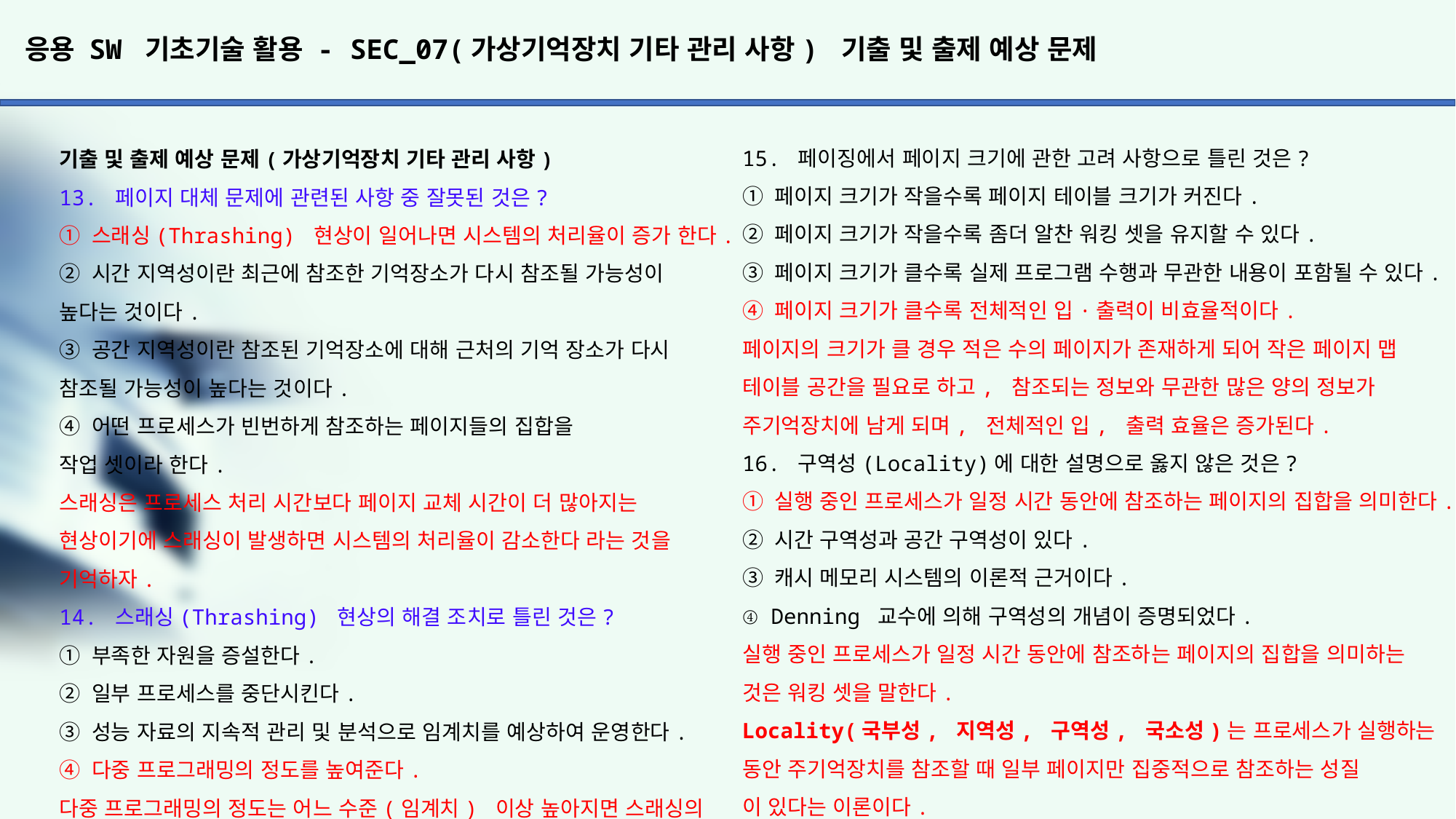

# 응용 SW 기초기술 활용 - SEC_07(가상기억장치 기타 관리 사항) 기출 및 출제 예상 문제
15. 페이징에서 페이지 크기에 관한 고려 사항으로 틀린 것은?
① 페이지 크기가 작을수록 페이지 테이블 크기가 커진다.
② 페이지 크기가 작을수록 좀더 알찬 워킹 셋을 유지할 수 있다.
③ 페이지 크기가 클수록 실제 프로그램 수행과 무관한 내용이 포함될 수 있다.
④ 페이지 크기가 클수록 전체적인 입·출력이 비효율적이다.
페이지의 크기가 클 경우 적은 수의 페이지가 존재하게 되어 작은 페이지 맵 테이블 공간을 필요로 하고, 참조되는 정보와 무관한 많은 양의 정보가 주기억장치에 남게 되며, 전체적인 입, 출력 효율은 증가된다.
16. 구역성(Locality)에 대한 설명으로 옳지 않은 것은?
① 실행 중인 프로세스가 일정 시간 동안에 참조하는 페이지의 집합을 의미한다.
② 시간 구역성과 공간 구역성이 있다.
③ 캐시 메모리 시스템의 이론적 근거이다.
④ Denning 교수에 의해 구역성의 개념이 증명되었다.
실행 중인 프로세스가 일정 시간 동안에 참조하는 페이지의 집합을 의미하는 것은 워킹 셋을 말한다.
Locality(국부성, 지역성, 구역성, 국소성)는 프로세스가 실행하는 동안 주기억장치를 참조할 때 일부 페이지만 집중적으로 참조하는 성질
이 있다는 이론이다.
▶ 스래싱을 방지하기 위한 워킹 셋 이론의 기반이 되었다.
▶ 프로세스가 집중적으로 사용하는 페이지를 알아내는 방법 중 하나로,
가상기억장치 관리의 이론적인 근거가 되었다.
▶ 데닝 교수에 의해서 구역성의 개념이 증명되었으며 캐시 메모리 시스템의 이론적 근거이다.
▶ Locality의 종류에는 시간 구역성, 공간 구역성이 있다.
기출 및 출제 예상 문제(가상기억장치 기타 관리 사항)
13. 페이지 대체 문제에 관련된 사항 중 잘못된 것은?
① 스래싱(Thrashing) 현상이 일어나면 시스템의 처리율이 증가 한다.
② 시간 지역성이란 최근에 참조한 기억장소가 다시 참조될 가능성이 높다는 것이다.
③ 공간 지역성이란 참조된 기억장소에 대해 근처의 기억 장소가 다시 참조될 가능성이 높다는 것이다.
④ 어떤 프로세스가 빈번하게 참조하는 페이지들의 집합을
작업 셋이라 한다.
스래싱은 프로세스 처리 시간보다 페이지 교체 시간이 더 많아지는 현상이기에 스래싱이 발생하면 시스템의 처리율이 감소한다 라는 것을 기억하자.
14. 스래싱(Thrashing) 현상의 해결 조치로 틀린 것은?
① 부족한 자원을 증설한다.
② 일부 프로세스를 중단시킨다.
③ 성능 자료의 지속적 관리 및 분석으로 임계치를 예상하여 운영한다.
④ 다중 프로그래밍의 정도를 높여준다.
다중 프로그래밍의 정도는 어느 수준(임계치) 이상 높아지면 스래싱의 발생 빈도를 높인다.